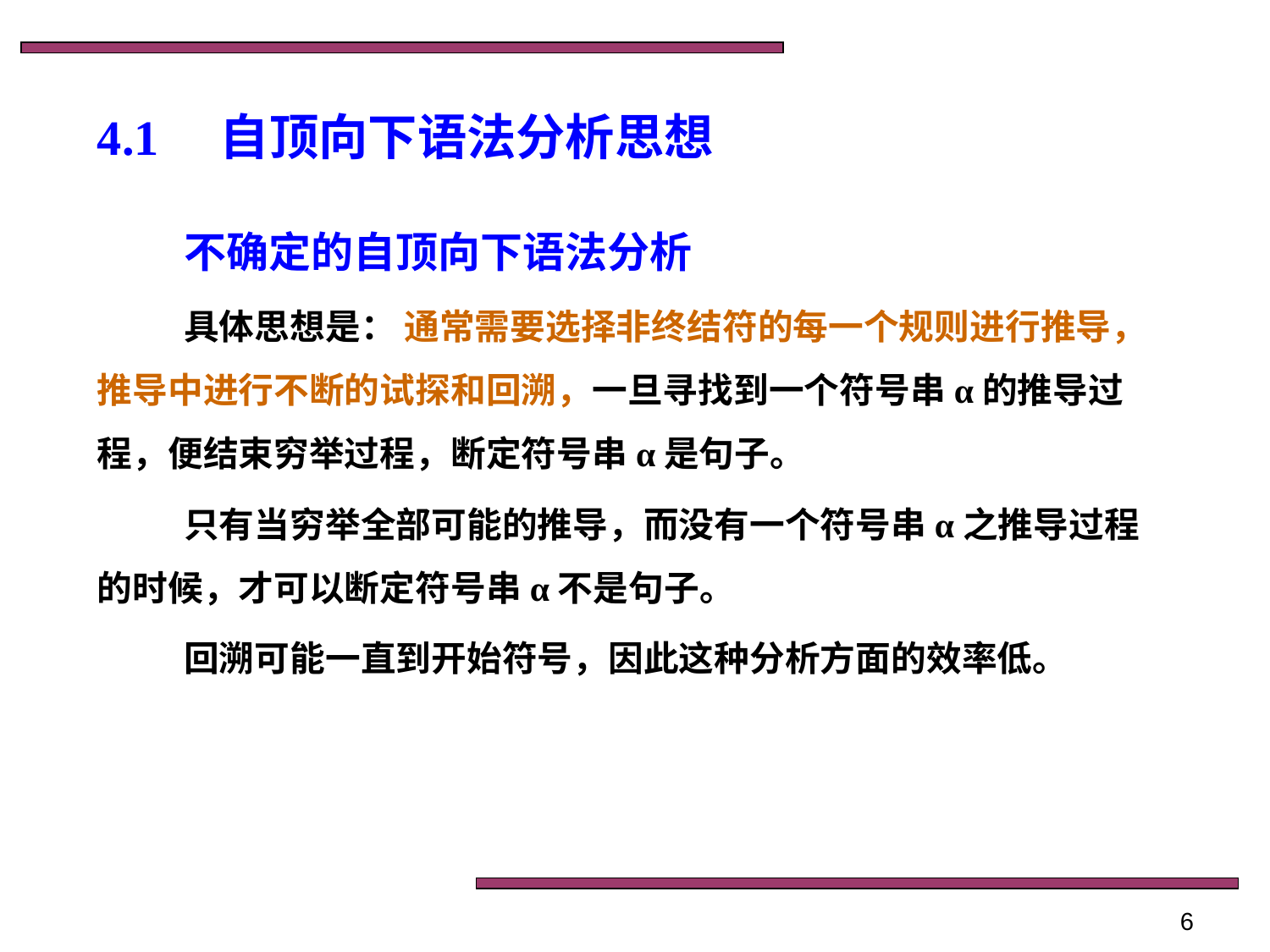

# 4.1　自顶向下语法分析思想
不确定的自顶向下语法分析
具体思想是： 通常需要选择非终结符的每一个规则进行推导，推导中进行不断的试探和回溯，一旦寻找到一个符号串α的推导过程，便结束穷举过程，断定符号串α是句子。
只有当穷举全部可能的推导，而没有一个符号串α之推导过程的时候，才可以断定符号串α不是句子。
回溯可能一直到开始符号，因此这种分析方面的效率低。

6